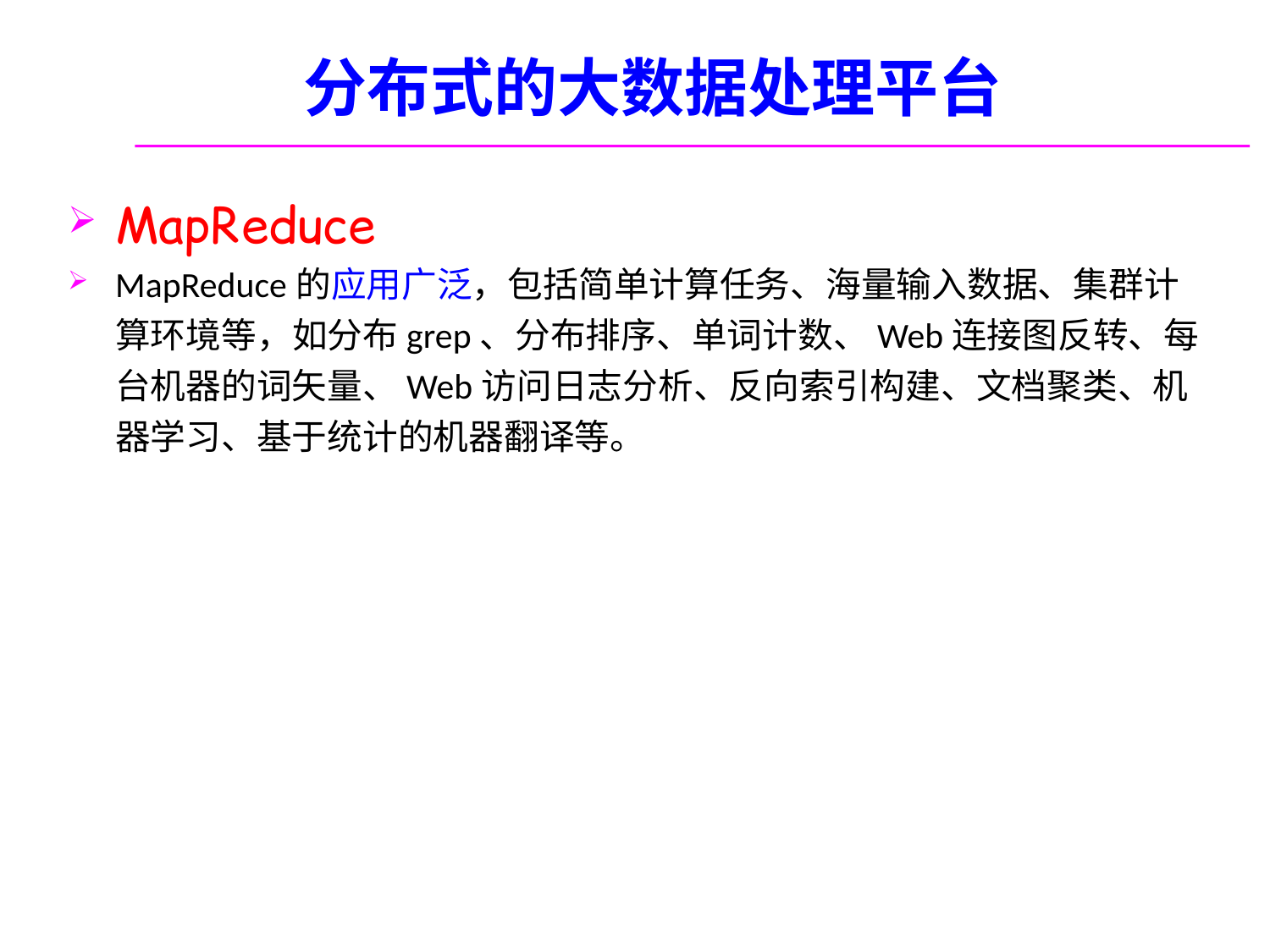

# 分布式的大数据处理平台
MapReduce
MapReduce的应用广泛，包括简单计算任务、海量输入数据、集群计算环境等，如分布grep、分布排序、单词计数、Web连接图反转、每台机器的词矢量、Web访问日志分析、反向索引构建、文档聚类、机器学习、基于统计的机器翻译等。
55